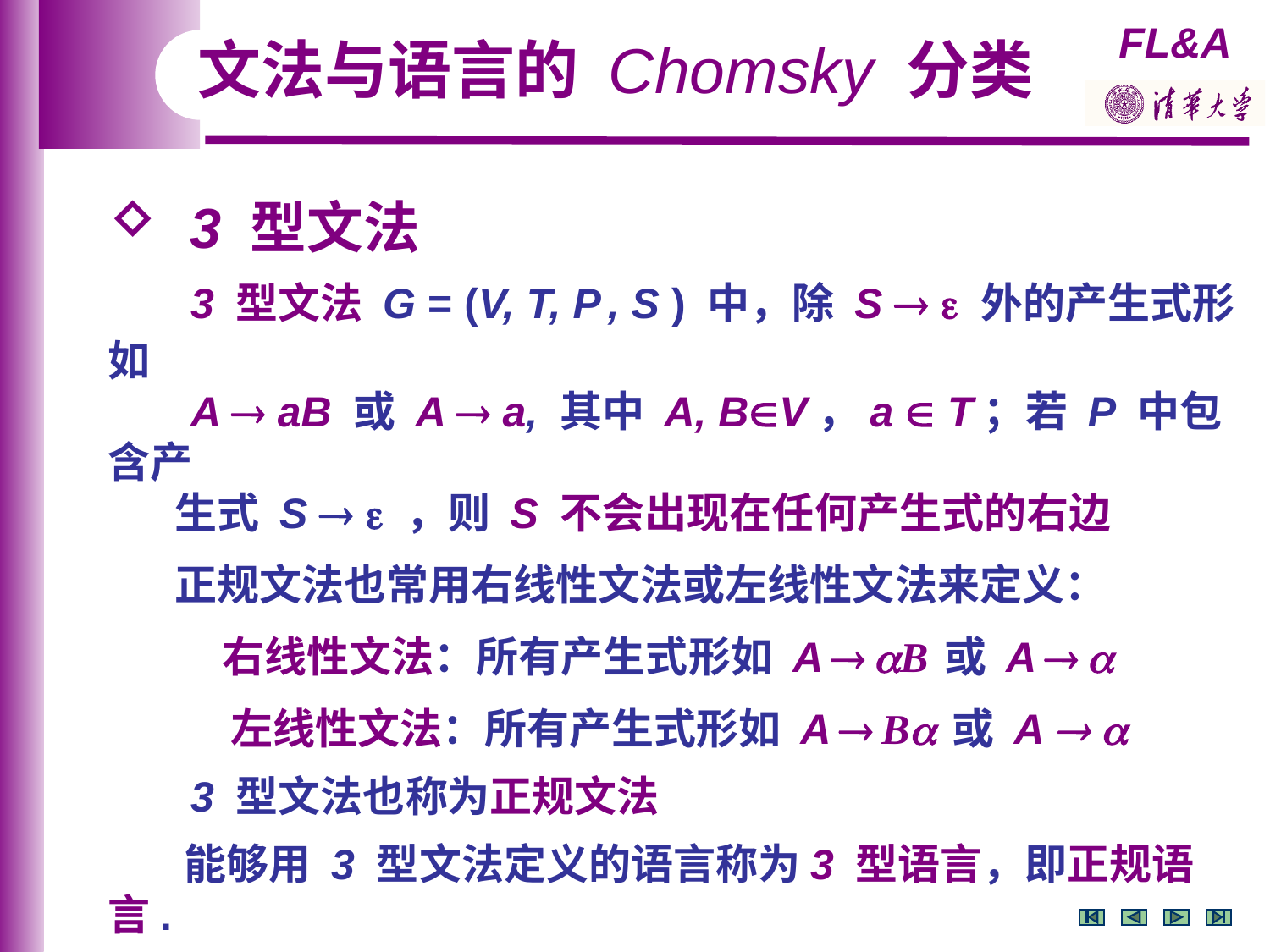

文法与语言的 Chomsky 分类
  3 型文法

       3 型文法 G = (V, T, P , S ) 中，除 S → ε 外的产生式形如
       A → aB 或 A → a, 其中 A, B∈V，a ∈ T；若 P 中包含产
      生式 S → ε ，则 S 不会出现在任何产生式的右边

      正规文法也常用右线性文法或左线性文法来定义：

           右线性文法：所有产生式形如 A → αB 或 A → α

                左线性文法：所有产生式形如 A → Bα 或 A → α

       3 型文法也称为正规文法

       能够用 3 型文法定义的语言称为3 型语言，即正规语言.

  结论

       3 型文法的能力等价于有限状态自动机.